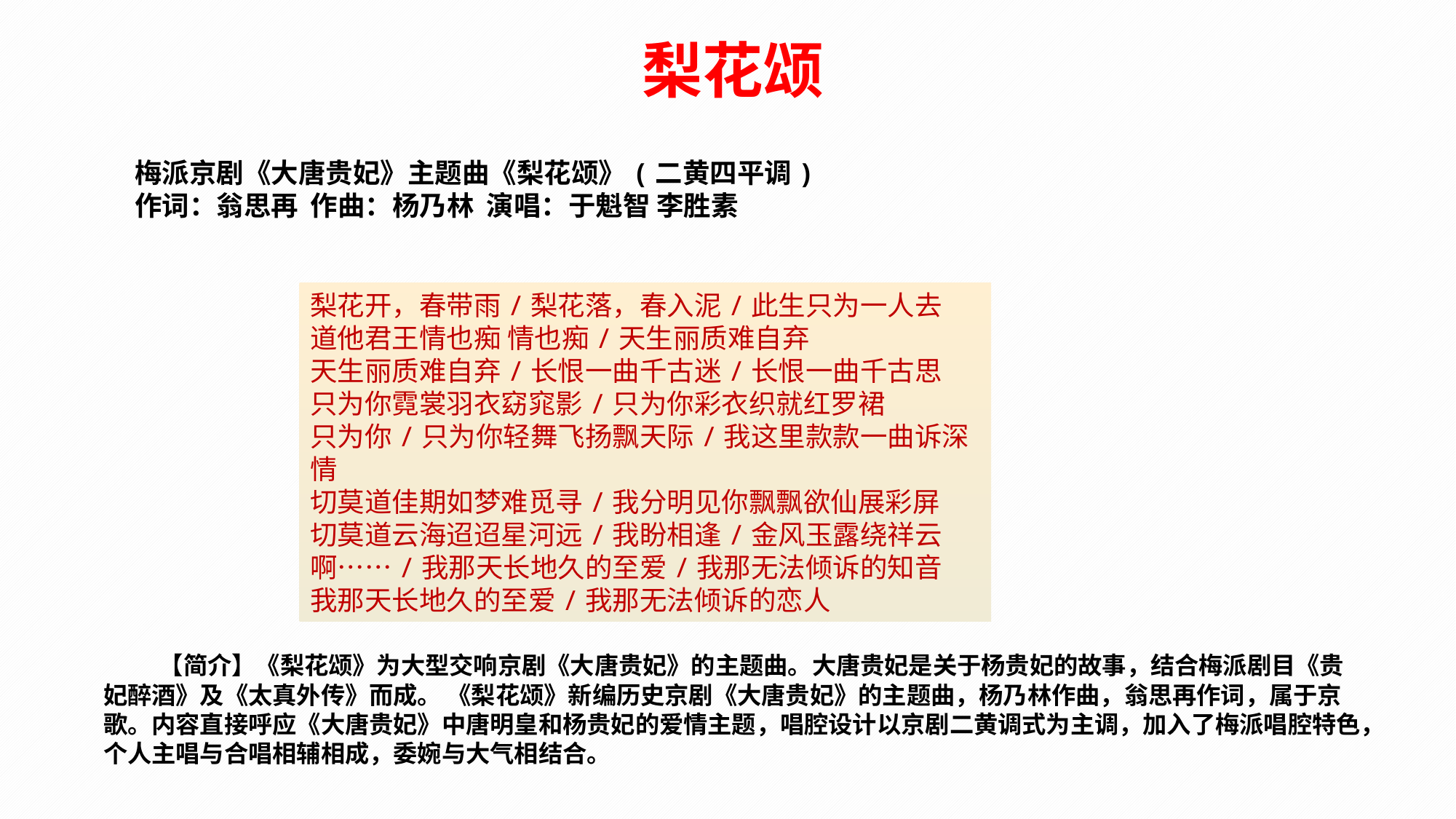

梨花颂

    梅派京剧《大唐贵妃》主题曲《梨花颂》(二黄四平调)
    作词：翁思再  作曲：杨乃林  演唱：于魁智 李胜素

        【简介】《梨花颂》为大型交响京剧《大唐贵妃》的主题曲。大唐贵妃是关于杨贵妃的故事，结合梅派剧目《贵妃醉酒》及《太真外传》而成。 《梨花颂》新编历史京剧《大唐贵妃》的主题曲，杨乃林作曲，翁思再作词，属于京歌。内容直接呼应《大唐贵妃》中唐明皇和杨贵妃的爱情主题，唱腔设计以京剧二黄调式为主调，加入了梅派唱腔特色，个人主唱与合唱相辅相成，委婉与大气相结合。
梨花开，春带雨/梨花落，春入泥/此生只为一人去
道他君王情也痴 情也痴/天生丽质难自弃
天生丽质难自弃/长恨一曲千古迷/长恨一曲千古思
只为你霓裳羽衣窈窕影/只为你彩衣织就红罗裙
只为你/只为你轻舞飞扬飘天际/我这里款款一曲诉深情
切莫道佳期如梦难觅寻/我分明见你飘飘欲仙展彩屏
切莫道云海迢迢星河远/我盼相逢/金风玉露绕祥云
啊……/我那天长地久的至爱/我那无法倾诉的知音
我那天长地久的至爱/我那无法倾诉的恋人